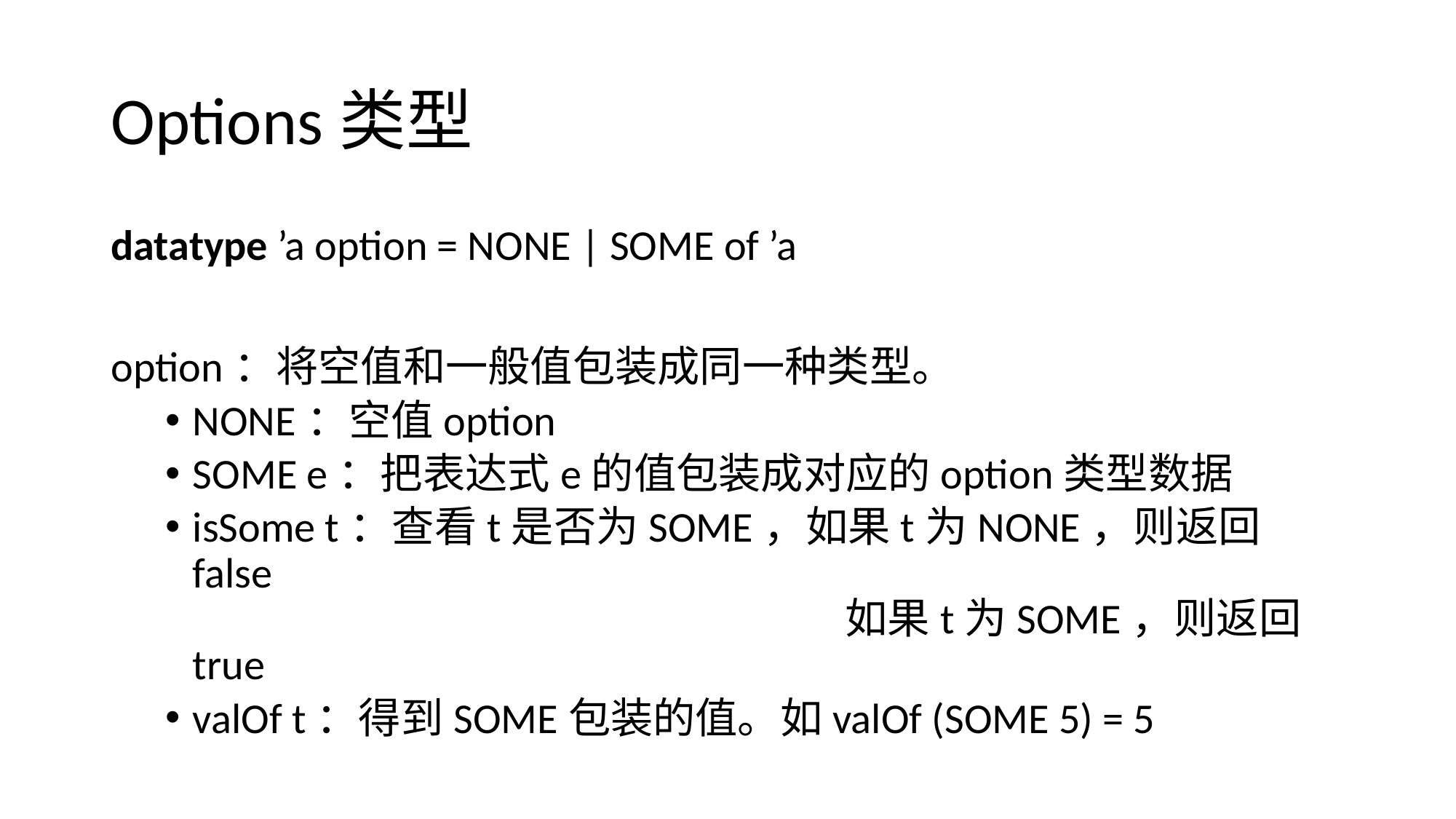

# Options类型
datatype ’a option = NONE | SOME of ’a

option：将空值和一般值包装成同一种类型。
NONE：空值option
SOME e：把表达式e的值包装成对应的option类型数据
isSome t：查看t是否为SOME，如果t为NONE，则返回false
					          如果t为SOME，则返回true
valOf t：得到SOME包装的值。如valOf (SOME 5) = 5